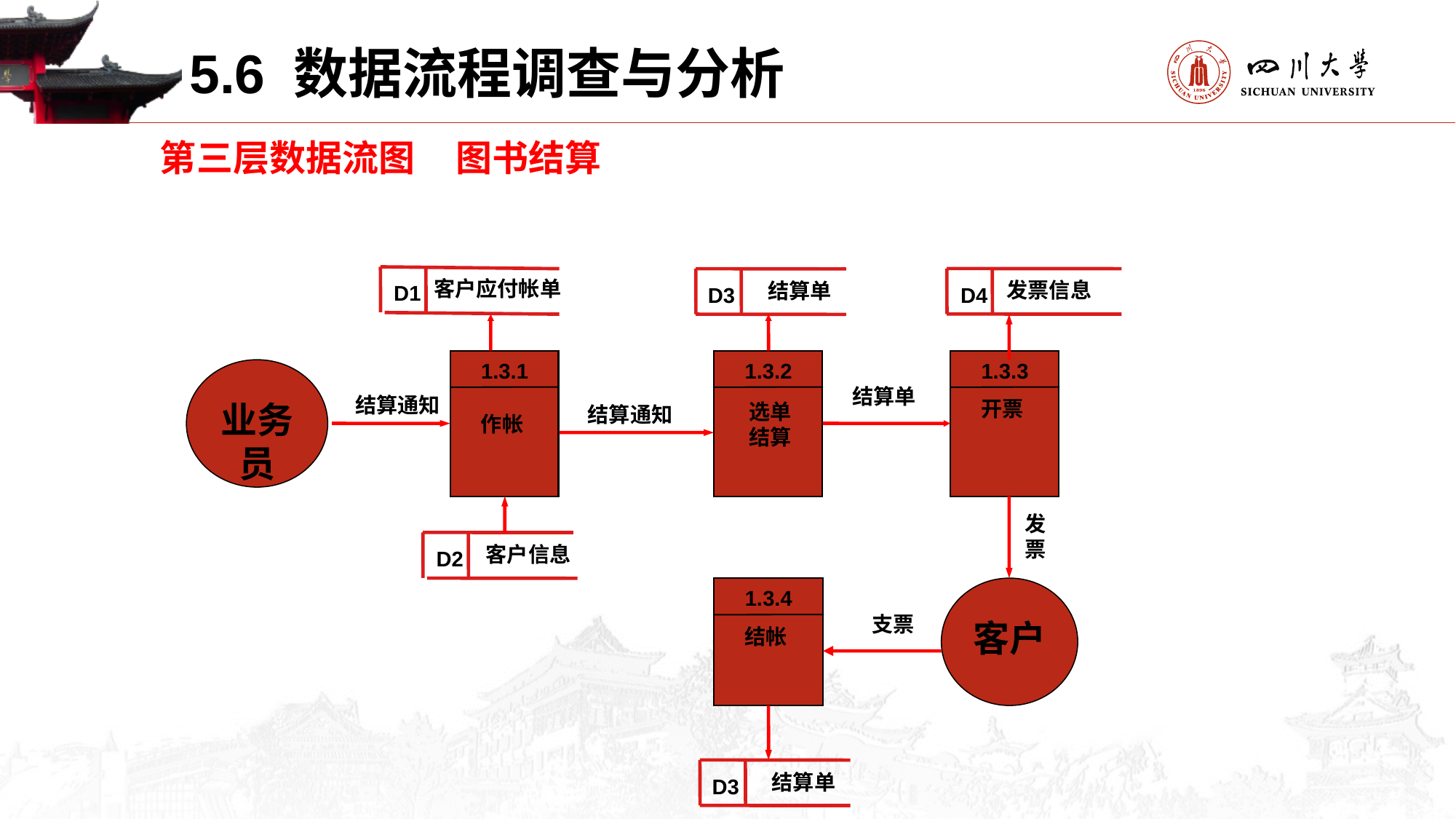

5.6 数据流程调查与分析

第三层数据流图     图书结算

客户应付帐单
发票信息
结算单
D1
D4
D3

1.3.1
1.3.2
1.3.3

业务员
结算单
结算通知

开票
选单
结算
结算通知
作帐

发票

客户信息
D2

客户
1.3.4
支票

结帐

结算单
D3